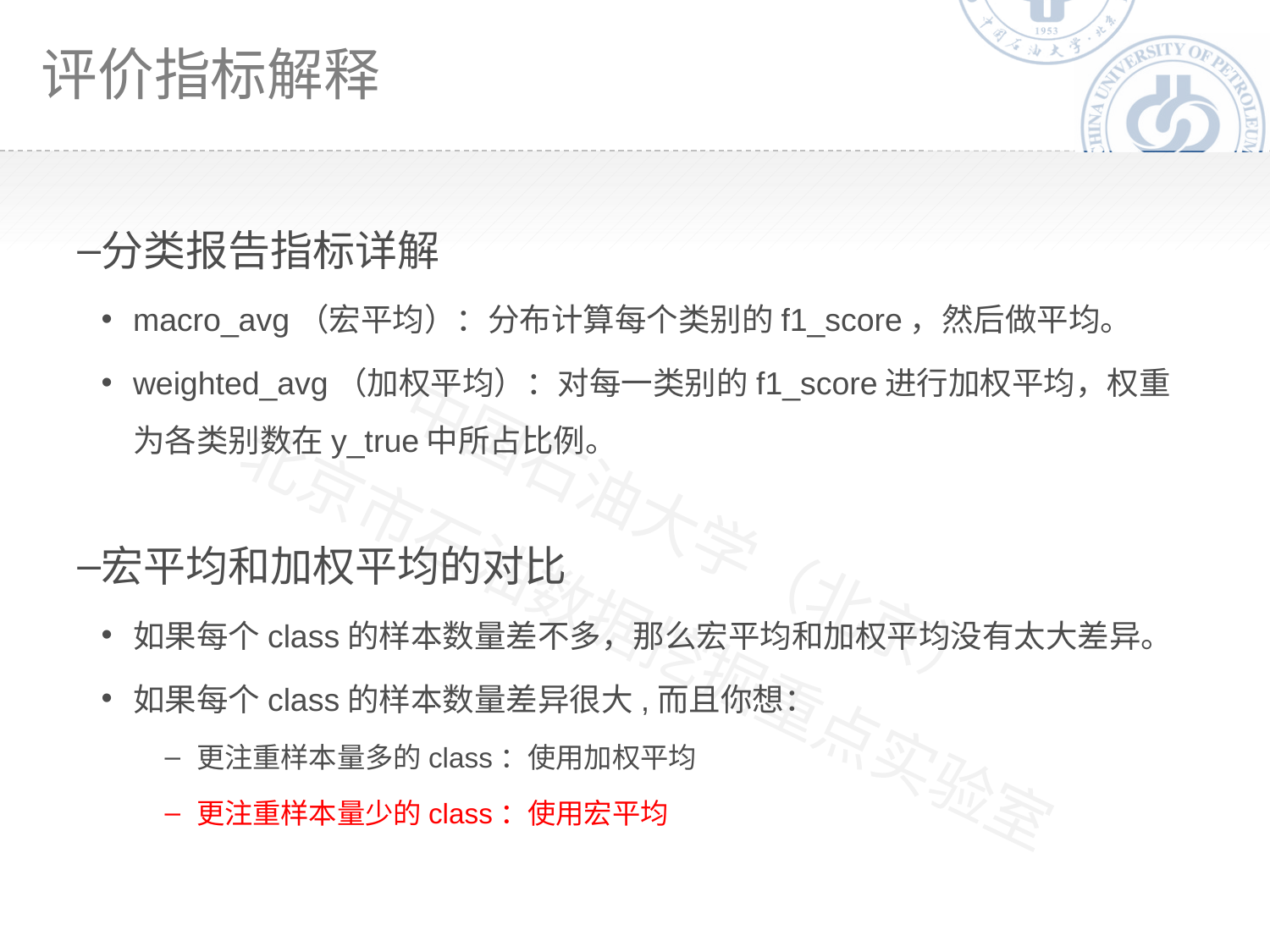

# 评价指标解释
分类报告指标详解
macro_avg（宏平均）：分布计算每个类别的f1_score，然后做平均。
weighted_avg（加权平均）：对每一类别的f1_score进行加权平均，权重为各类别数在y_true中所占比例。

宏平均和加权平均的对比
如果每个class的样本数量差不多，那么宏平均和加权平均没有太大差异。
如果每个class的样本数量差异很大,而且你想：
更注重样本量多的class：使用加权平均
更注重样本量少的class：使用宏平均